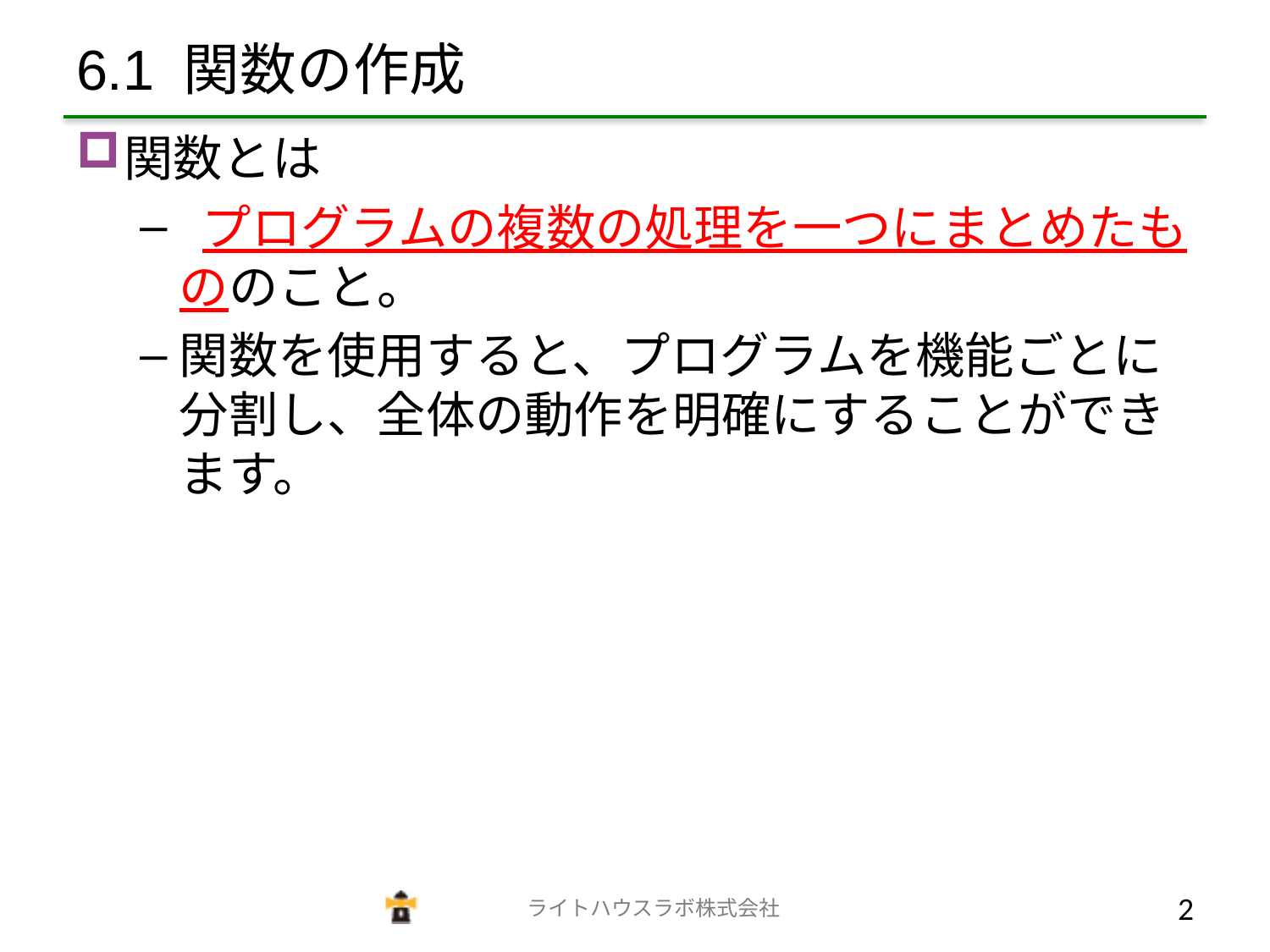

# 6.1 関数の作成
関数とは
 プログラムの複数の処理を一つにまとめたもののこと。
関数を使用すると、プログラムを機能ごとに分割し、全体の動作を明確にすることができます。
　　　　　　　　　　　　　ライトハウスラボ株式会社
2